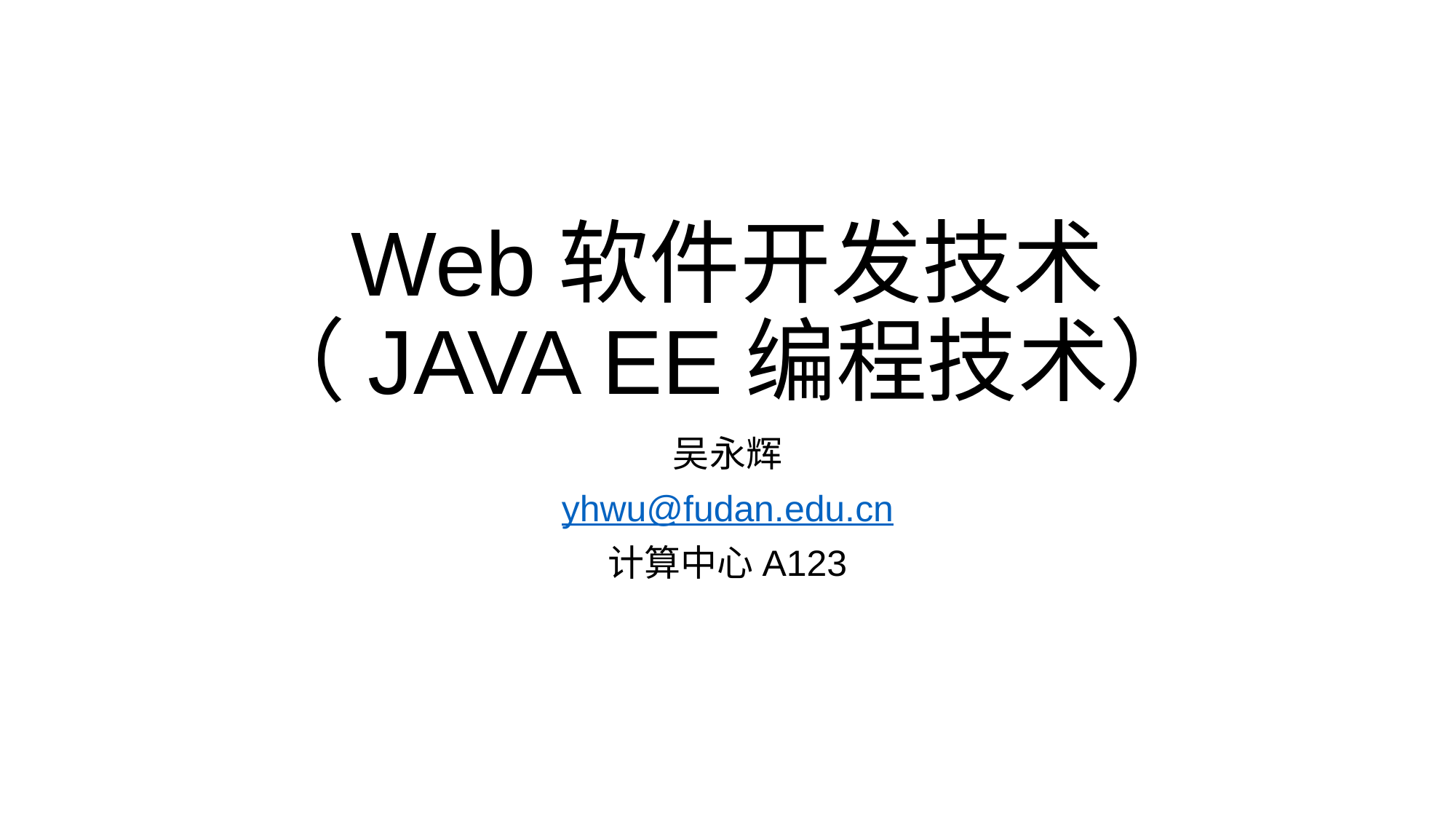

# Web软件开发技术 （JAVA EE编程技术）
吴永辉
yhwu@fudan.edu.cn
计算中心A123